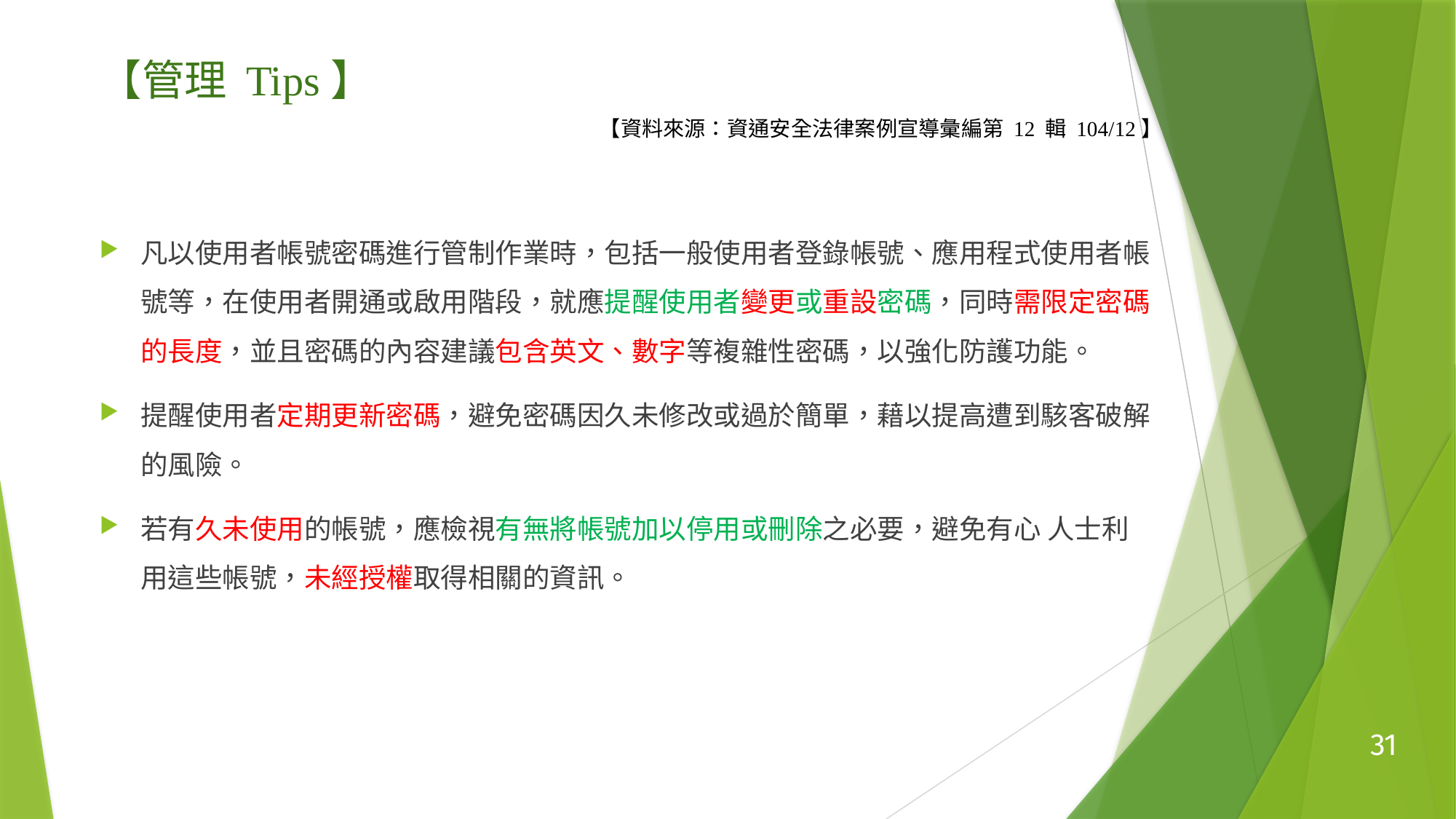

【管理 Tips】
【資料來源：資通安全法律案例宣導彙編第 12 輯 104/12】
凡以使用者帳號密碼進行管制作業時，包括一般使用者登錄帳號、應用程式使用者帳號等，在使用者開通或啟用階段，就應提醒使用者變更或重設密碼，同時需限定密碼的長度，並且密碼的內容建議包含英文、數字等複雜性密碼，以強化防護功能。
提醒使用者定期更新密碼，避免密碼因久未修改或過於簡單，藉以提高遭到駭客破解的風險。
若有久未使用的帳號，應檢視有無將帳號加以停用或刪除之必要，避免有心 人士利用這些帳號，未經授權取得相關的資訊。
31